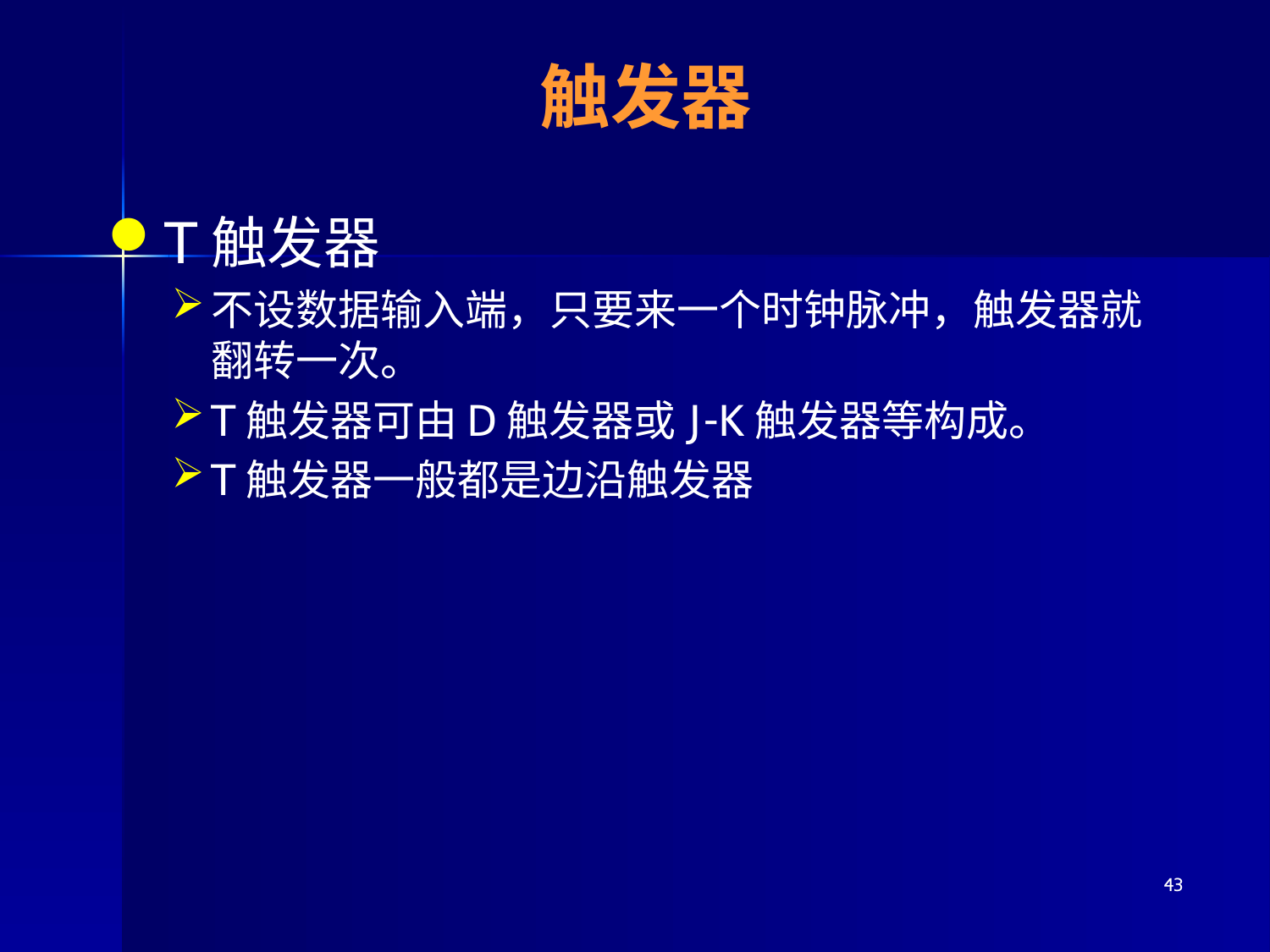

# 触发器
T触发器
不设数据输入端，只要来一个时钟脉冲，触发器就翻转一次。
T触发器可由D触发器或J-K触发器等构成。
T触发器一般都是边沿触发器
43